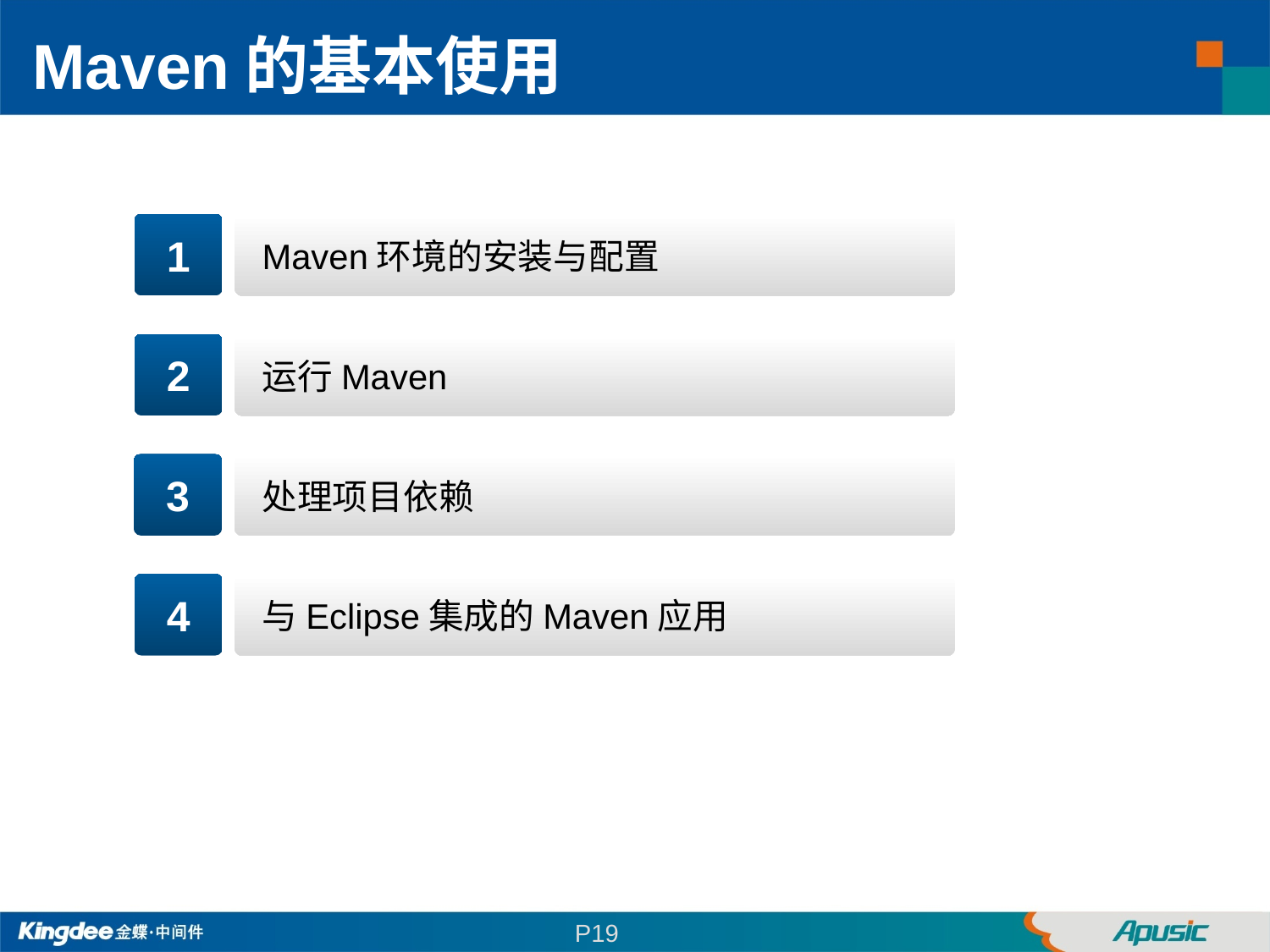

Maven的基本使用
1
Maven环境的安装与配置
2
运行Maven
3
处理项目依赖
4
与Eclipse集成的Maven应用